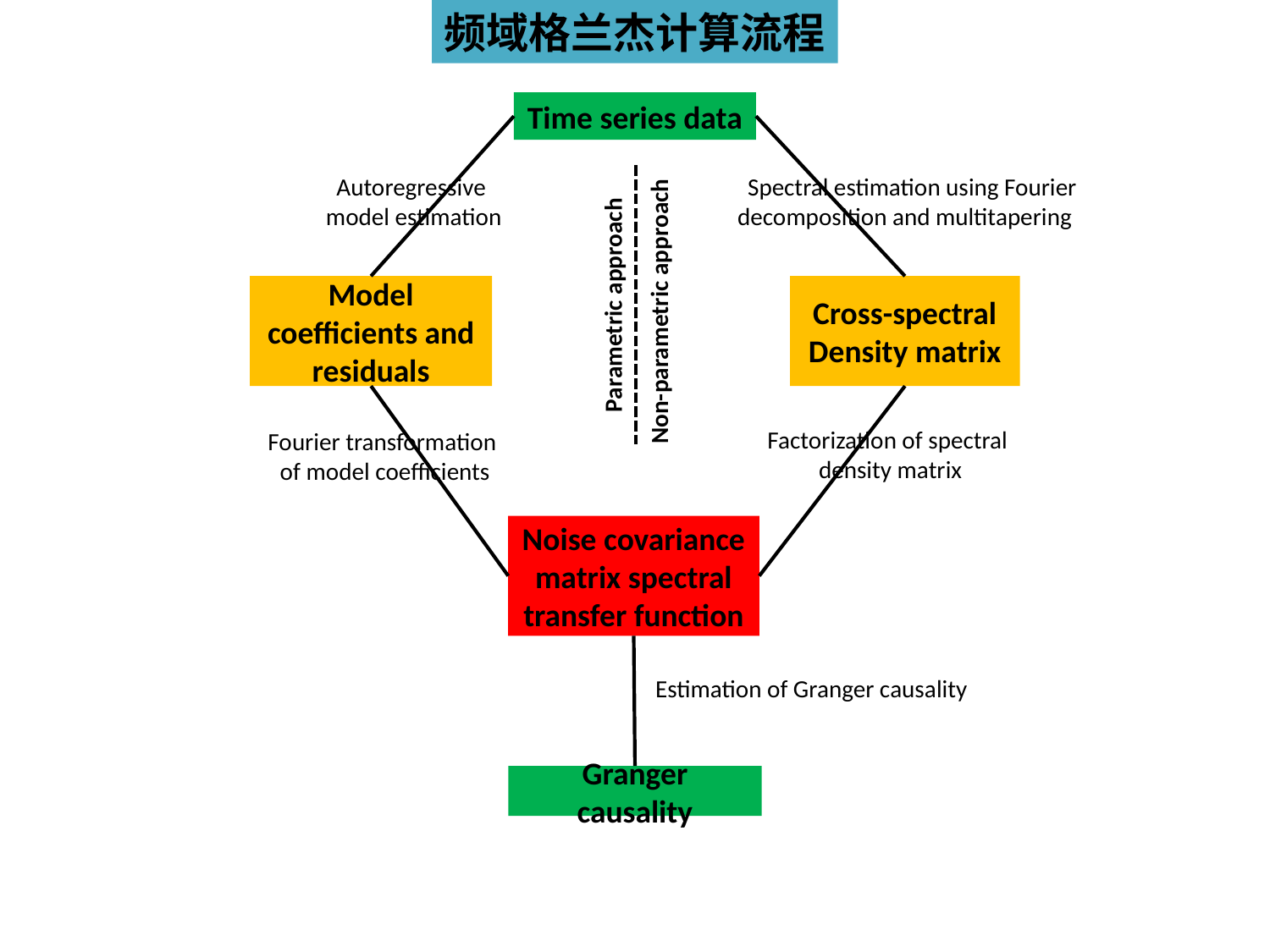

频域格兰杰计算流程
Time series data
Autoregressive
model estimation
Spectral estimation using Fourier
decomposition and multitapering
Model coefficients and residuals
Cross-spectral
Density matrix
Parametric approach
Non-parametric approach
Factorization of spectral
density matrix
Fourier transformation
of model coefficients
Noise covariance matrix spectral transfer function
Estimation of Granger causality
Granger causality